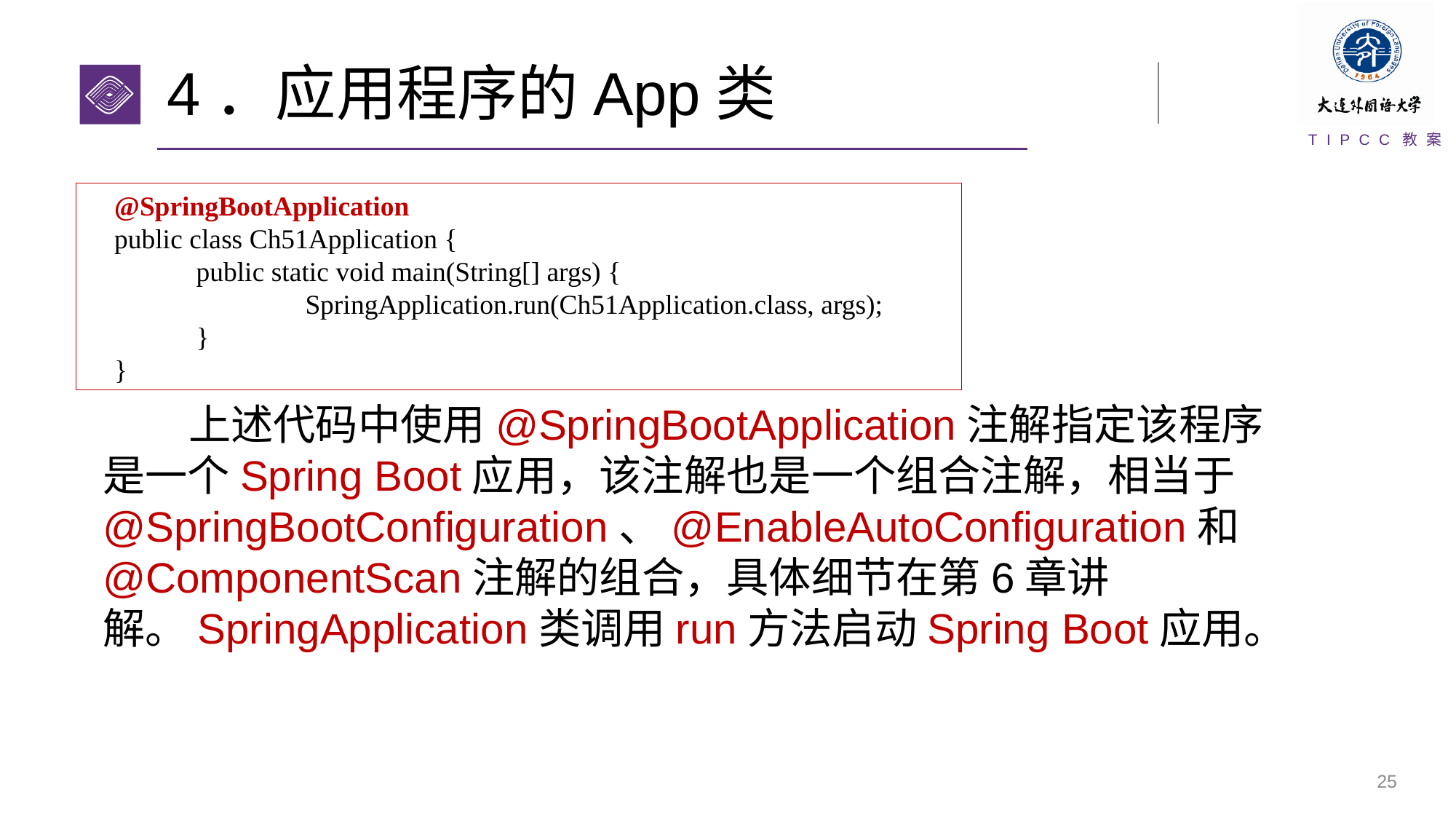

# 4．应用程序的App类
@SpringBootApplication
public class Ch51Application {
	public static void main(String[] args) {
		SpringApplication.run(Ch51Application.class, args);
	}
}
        上述代码中使用@SpringBootApplication注解指定该程序是一个Spring Boot应用，该注解也是一个组合注解，相当于@SpringBootConfiguration、@EnableAutoConfiguration和@ComponentScan注解的组合，具体细节在第6章讲解。SpringApplication类调用run方法启动Spring Boot应用。
25